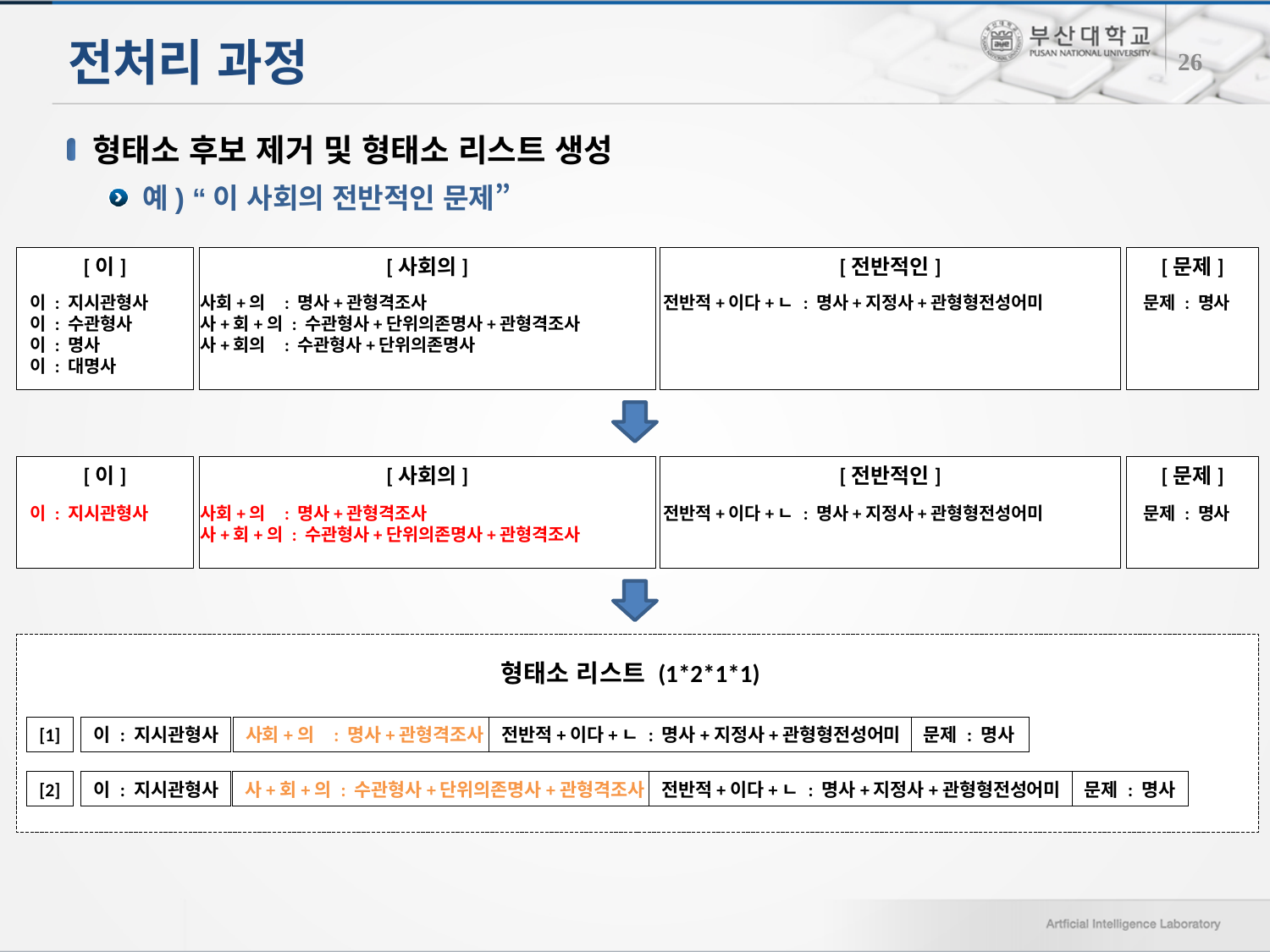

# 전처리 과정
26
형태소 후보 제거 및 형태소 리스트 생성
예) “이 사회의 전반적인 문제”

[이]

[사회의]

[전반적인]

[문제]
이 : 지시관형사
이 : 수관형사
이 : 명사
이 : 대명사
사회+의   : 명사+관형격조사
사+회+의 : 수관형사+단위의존명사+관형격조사
사+회의   : 수관형사+단위의존명사
전반적+이다+ㄴ : 명사+지정사+관형형전성어미
문제 : 명사

[이]

[사회의]

[전반적인]

[문제]
이 : 지시관형사
사회+의   : 명사+관형격조사
사+회+의 : 수관형사+단위의존명사+관형격조사
전반적+이다+ㄴ : 명사+지정사+관형형전성어미
문제 : 명사

형태소 리스트 (1*2*1*1)
[1]
이 : 지시관형사
사회+의   : 명사+관형격조사
전반적+이다+ㄴ : 명사+지정사+관형형전성어미
문제 : 명사
[2]
이 : 지시관형사
사+회+의 : 수관형사+단위의존명사+관형격조사
전반적+이다+ㄴ : 명사+지정사+관형형전성어미
문제 : 명사